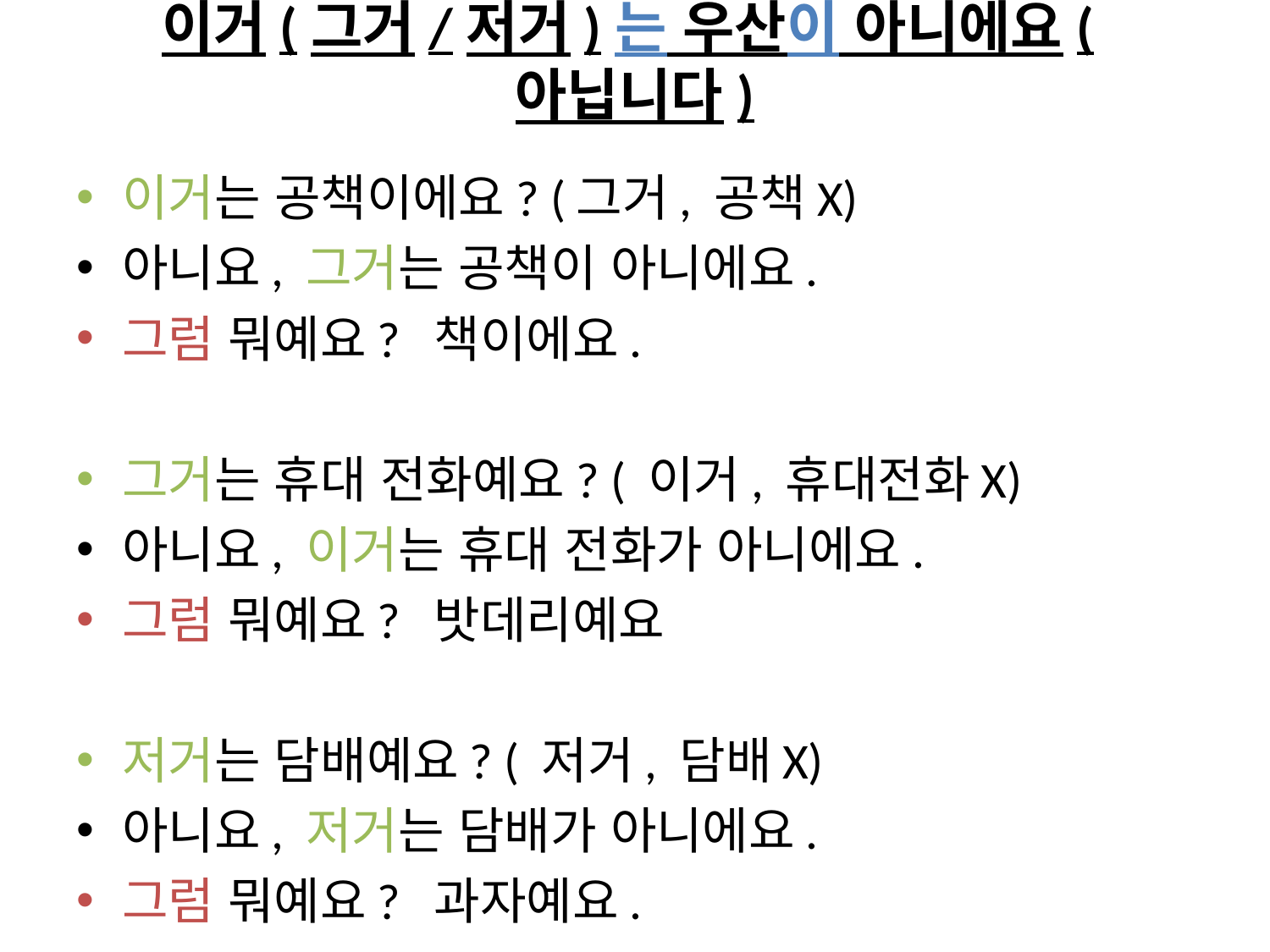

# 이거(그거/저거)는 우산이 아니에요(아닙니다)
이거는 공책이에요? (그거, 공책X)
아니요, 그거는 공책이 아니에요.
그럼 뭐예요?  책이에요.

그거는 휴대 전화예요? ( 이거, 휴대전화X)
아니요, 이거는 휴대 전화가 아니에요.
그럼 뭐예요?  밧데리예요

저거는 담배예요? ( 저거, 담배X)
아니요, 저거는 담배가 아니에요.
그럼 뭐예요?  과자예요.